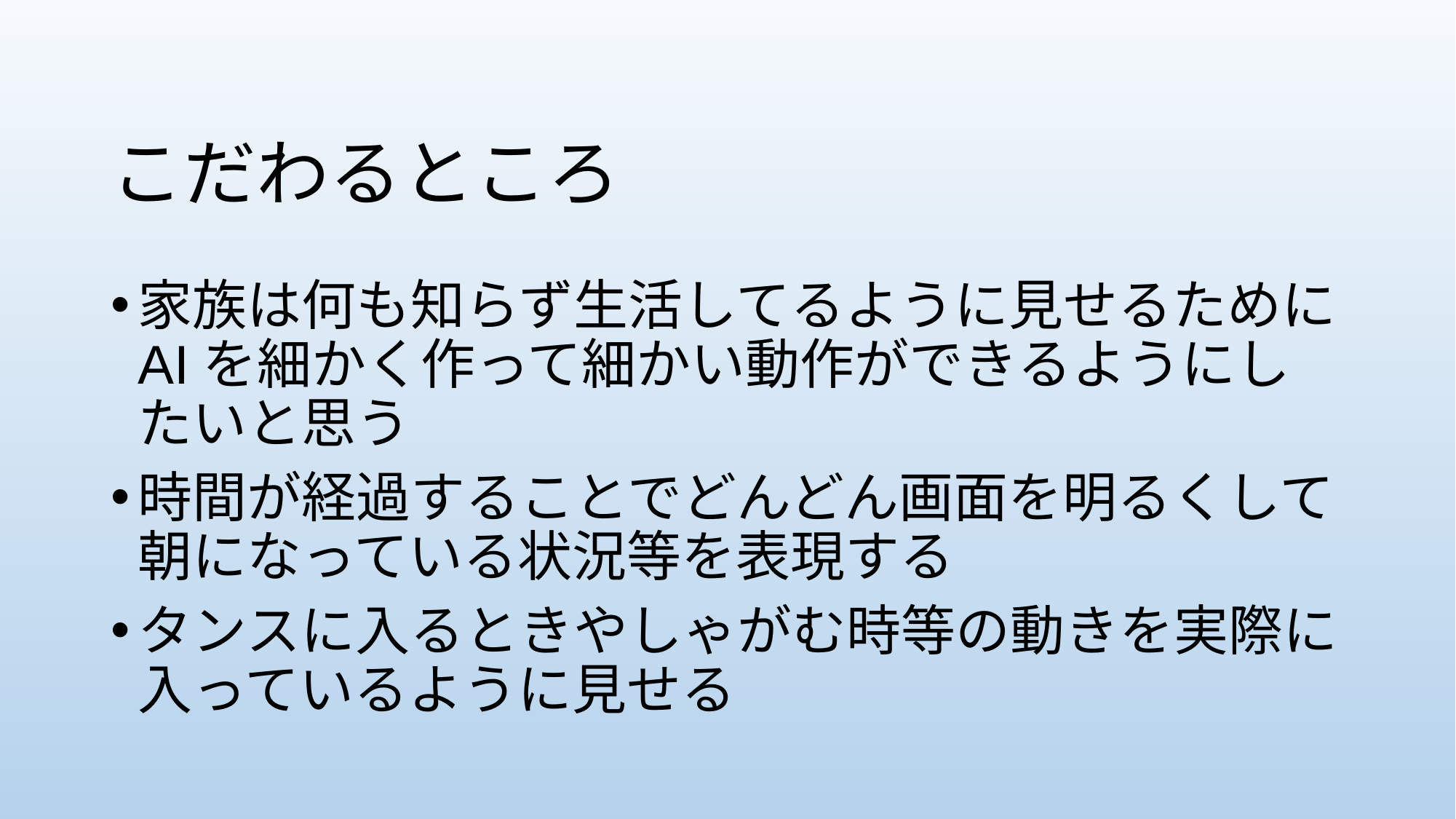

# こだわるところ
家族は何も知らず生活してるように見せるためにAIを細かく作って細かい動作ができるようにしたいと思う
時間が経過することでどんどん画面を明るくして朝になっている状況等を表現する
タンスに入るときやしゃがむ時等の動きを実際に入っているように見せる